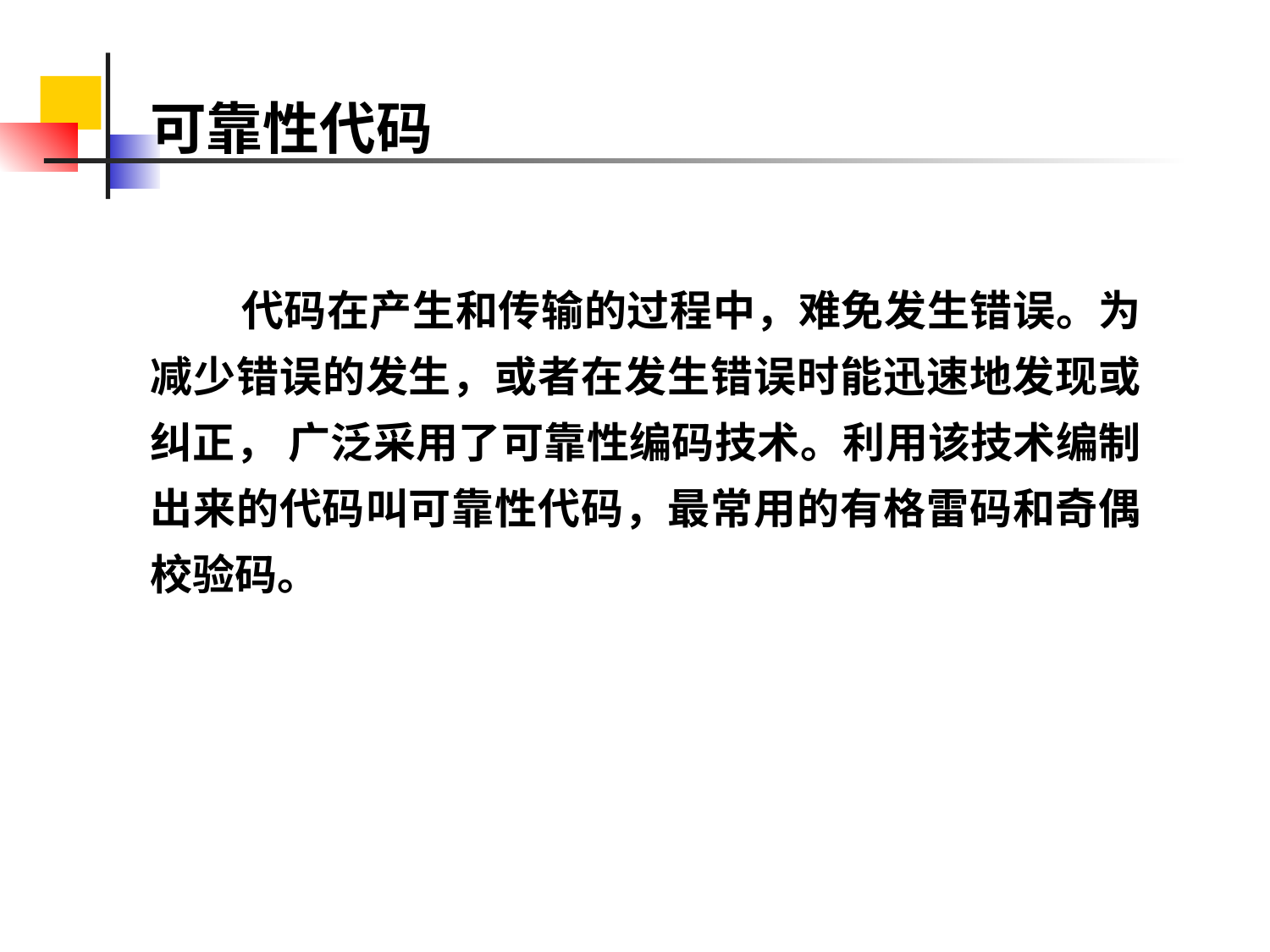

可靠性代码

        代码在产生和传输的过程中，难免发生错误。为减少错误的发生，或者在发生错误时能迅速地发现或纠正， 广泛采用了可靠性编码技术。利用该技术编制出来的代码叫可靠性代码，最常用的有格雷码和奇偶校验码。